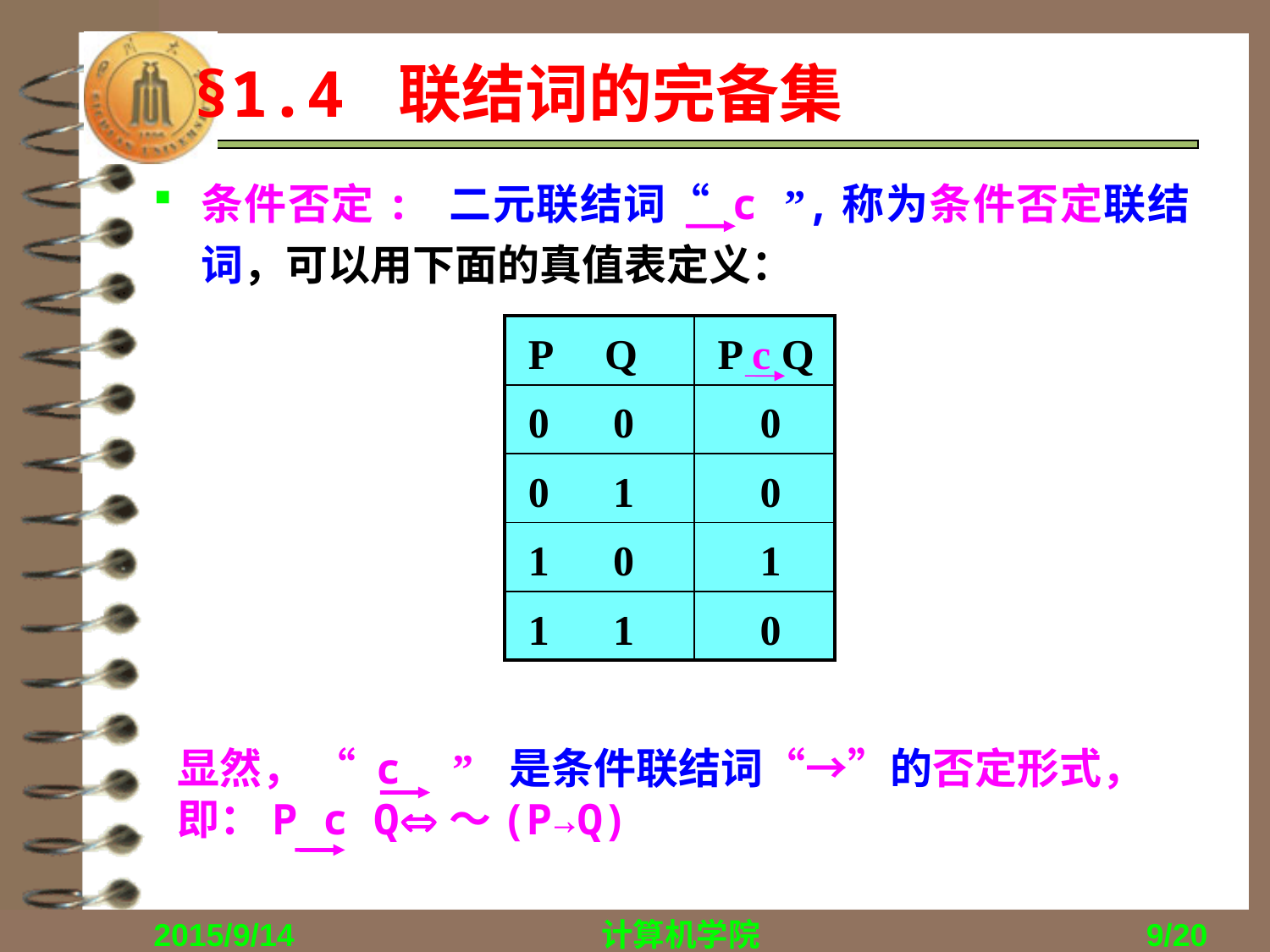

# §1.4 联结词的完备集
条件否定: 二元联结词“ c ”,称为条件否定联结词，可以用下面的真值表定义：

| P Q | P c Q |
| --- | --- |
| 0 0 | 0 |
| 0 1 | 0 |
| 1 0 | 1 |
| 1 1 | 0 |

显然， “ c  ” 是条件联结词“→”的否定形式，
即：P c Q⇔～(P→Q)

2015/9/14
计算机学院
9/20